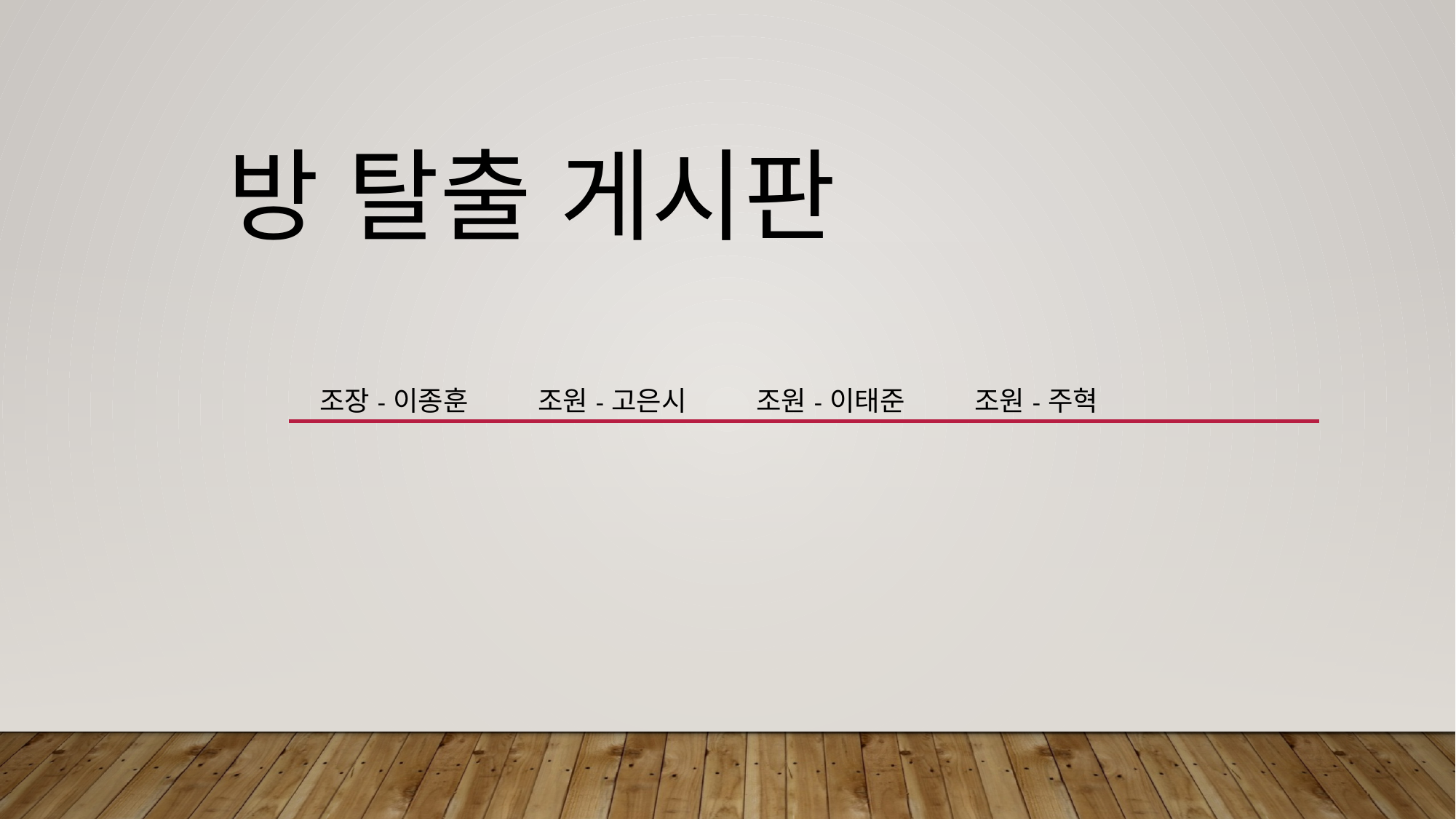

# 방 탈출 게시판
조장-이종훈	조원-고은시	조원-이태준	조원-주혁